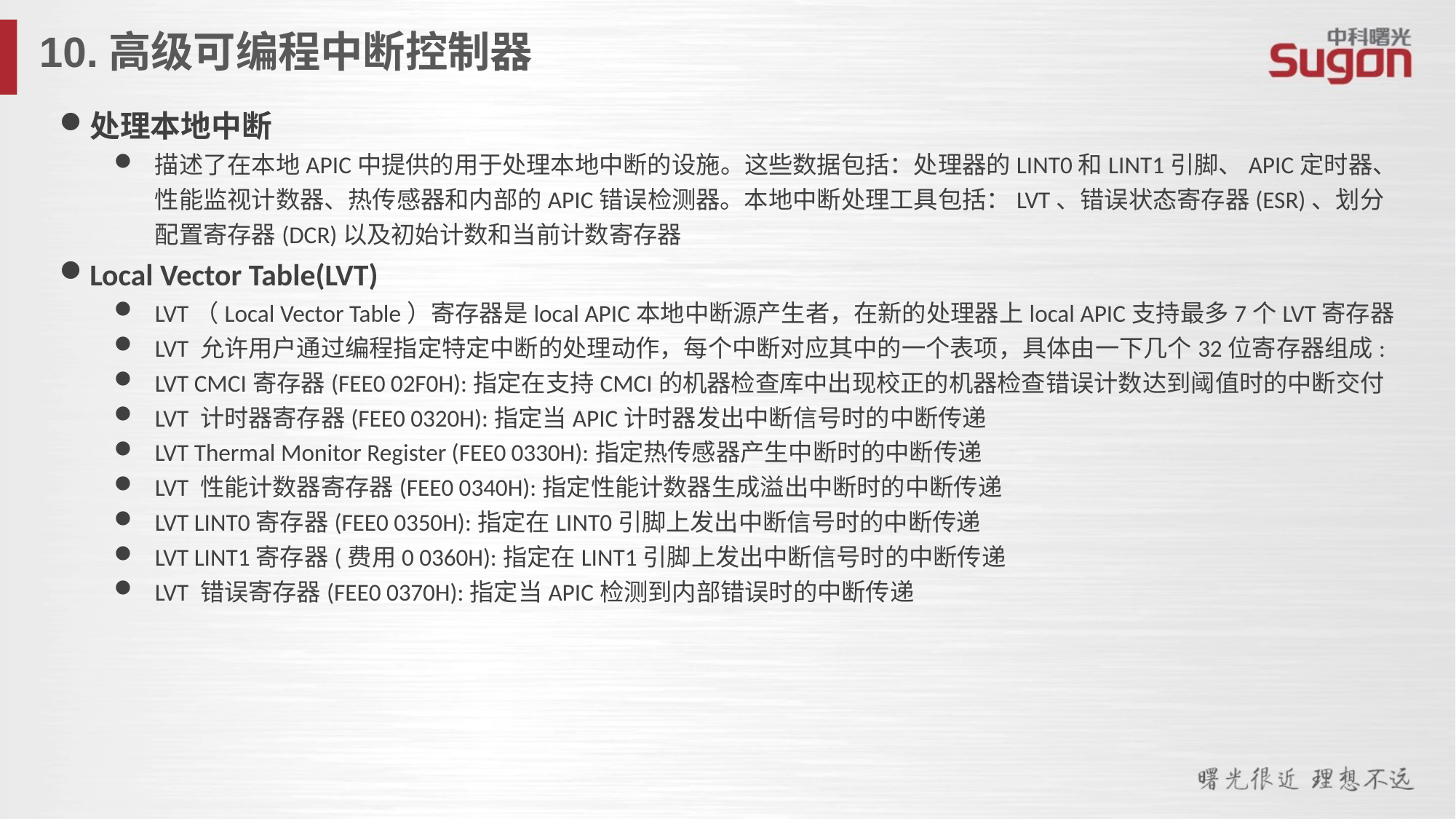

10.高级可编程中断控制器
处理本地中断
描述了在本地APIC中提供的用于处理本地中断的设施。这些数据包括：处理器的LINT0和LINT1引脚、APIC定时器、性能监视计数器、热传感器和内部的APIC错误检测器。本地中断处理工具包括：LVT、错误状态寄存器(ESR)、划分配置寄存器(DCR)以及初始计数和当前计数寄存器
Local Vector Table(LVT)
LVT（Local Vector Table）寄存器是local APIC本地中断源产生者，在新的处理器上local APIC支持最多7个LVT寄存器
LVT 允许用户通过编程指定特定中断的处理动作，每个中断对应其中的一个表项，具体由一下几个32位寄存器组成:
LVT CMCI寄存器(FEE0 02F0H):指定在支持CMCI的机器检查库中出现校正的机器检查错误计数达到阈值时的中断交付
LVT 计时器寄存器(FEE0 0320H):指定当APIC计时器发出中断信号时的中断传递
LVT Thermal Monitor Register (FEE0 0330H):指定热传感器产生中断时的中断传递
LVT 性能计数器寄存器(FEE0 0340H):指定性能计数器生成溢出中断时的中断传递
LVT LINT0寄存器(FEE0 0350H):指定在LINT0引脚上发出中断信号时的中断传递
LVT LINT1寄存器(费用0 0360H):指定在LINT1引脚上发出中断信号时的中断传递
LVT 错误寄存器(FEE0 0370H):指定当APIC检测到内部错误时的中断传递